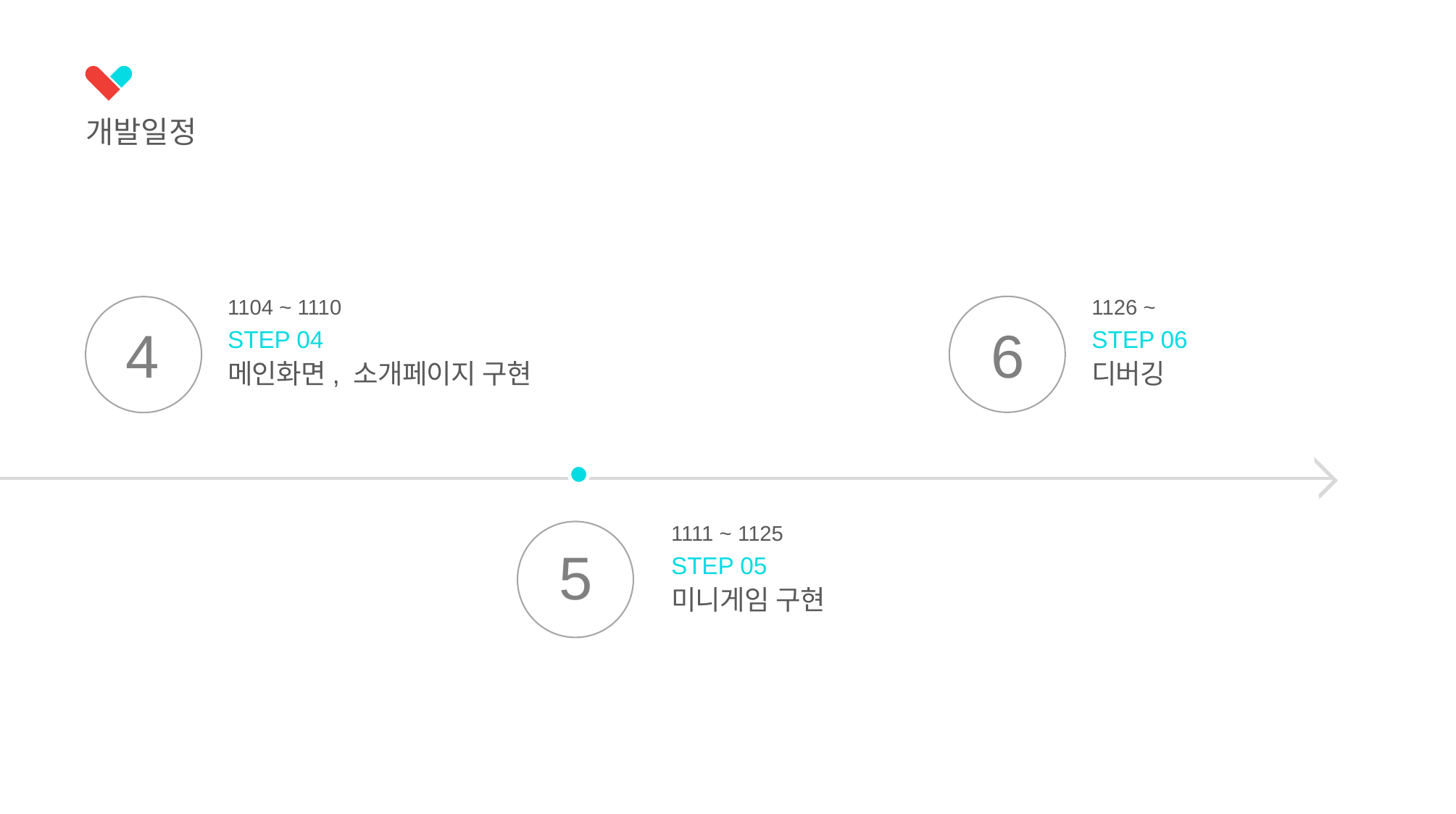

개발일정

1104 ~ 1110
1126 ~
6
4
STEP 04
STEP 06
메인화면, 소개페이지 구현
디버깅

1111 ~ 1125
5
STEP 05
미니게임 구현